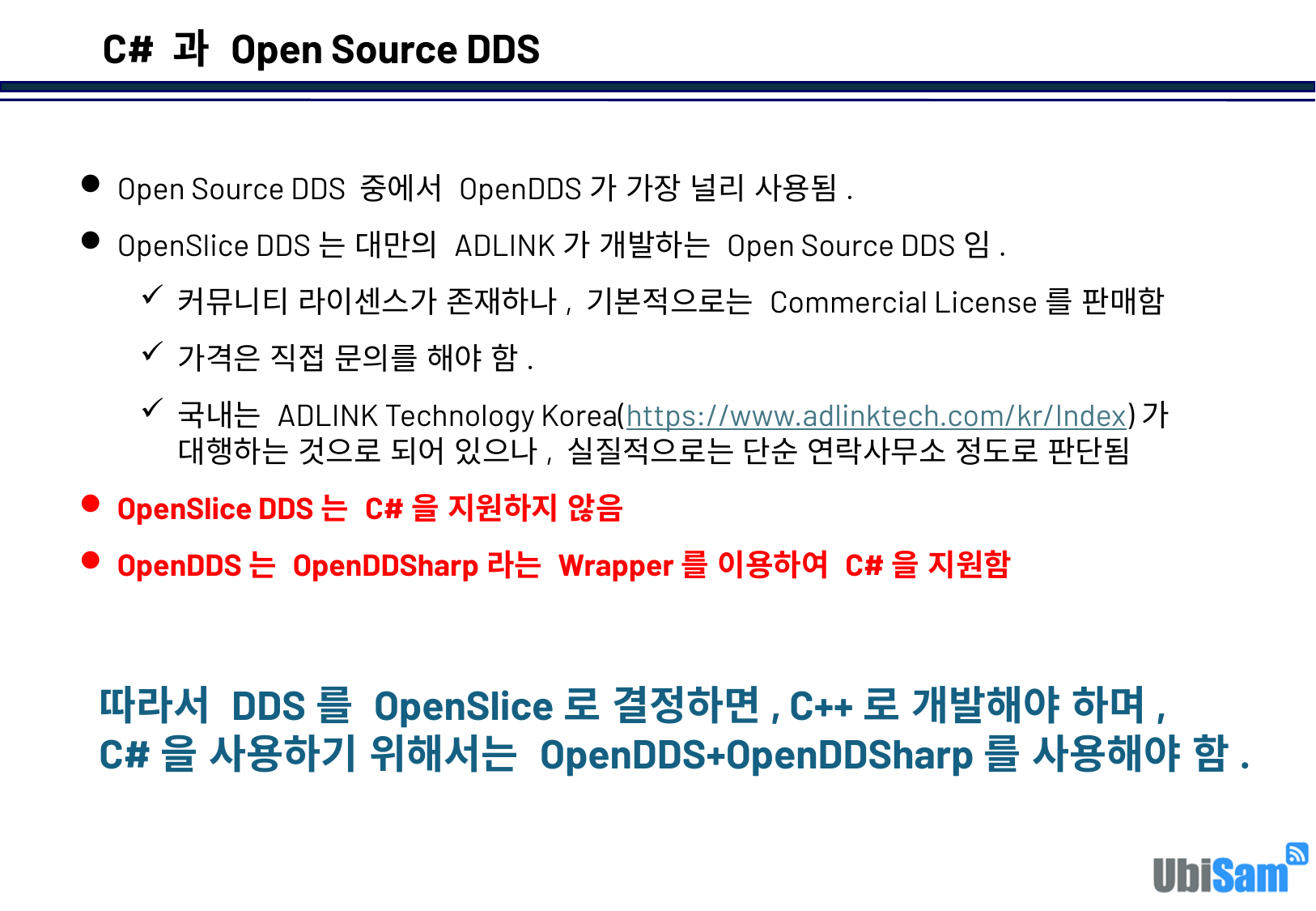

# C# 과 Open Source DDS
Open Source DDS 중에서 OpenDDS가 가장 널리 사용됨.
OpenSlice DDS는 대만의 ADLINK가 개발하는 Open Source DDS임.
커뮤니티 라이센스가 존재하나, 기본적으로는 Commercial License를 판매함
가격은 직접 문의를 해야 함.
국내는 ADLINK Technology Korea(https://www.adlinktech.com/kr/Index)가 대행하는 것으로 되어 있으나, 실질적으로는 단순 연락사무소 정도로 판단됨
OpenSlice DDS는 C#을 지원하지 않음
OpenDDS는 OpenDDSharp라는 Wrapper를 이용하여 C#을 지원함
따라서 DDS를 OpenSlice로 결정하면, C++로 개발해야 하며,
C#을 사용하기 위해서는 OpenDDS+OpenDDSharp를 사용해야 함.